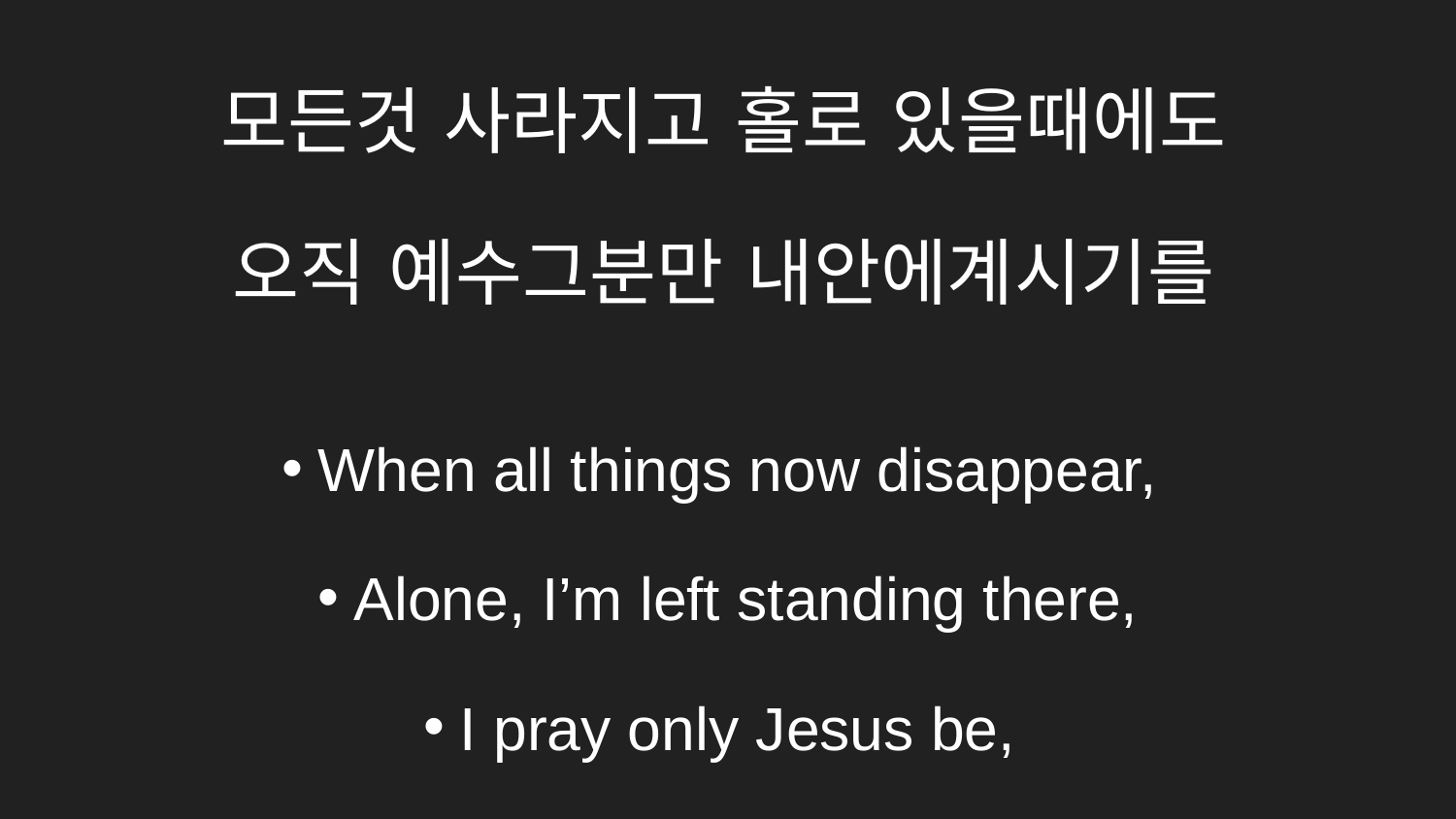

# 모든것 사라지고 홀로 있을때에도
오직 예수그분만 내안에계시기를
When all things now disappear,
Alone, I’m left standing there,
I pray only Jesus be,
Within me, Jesus alone.